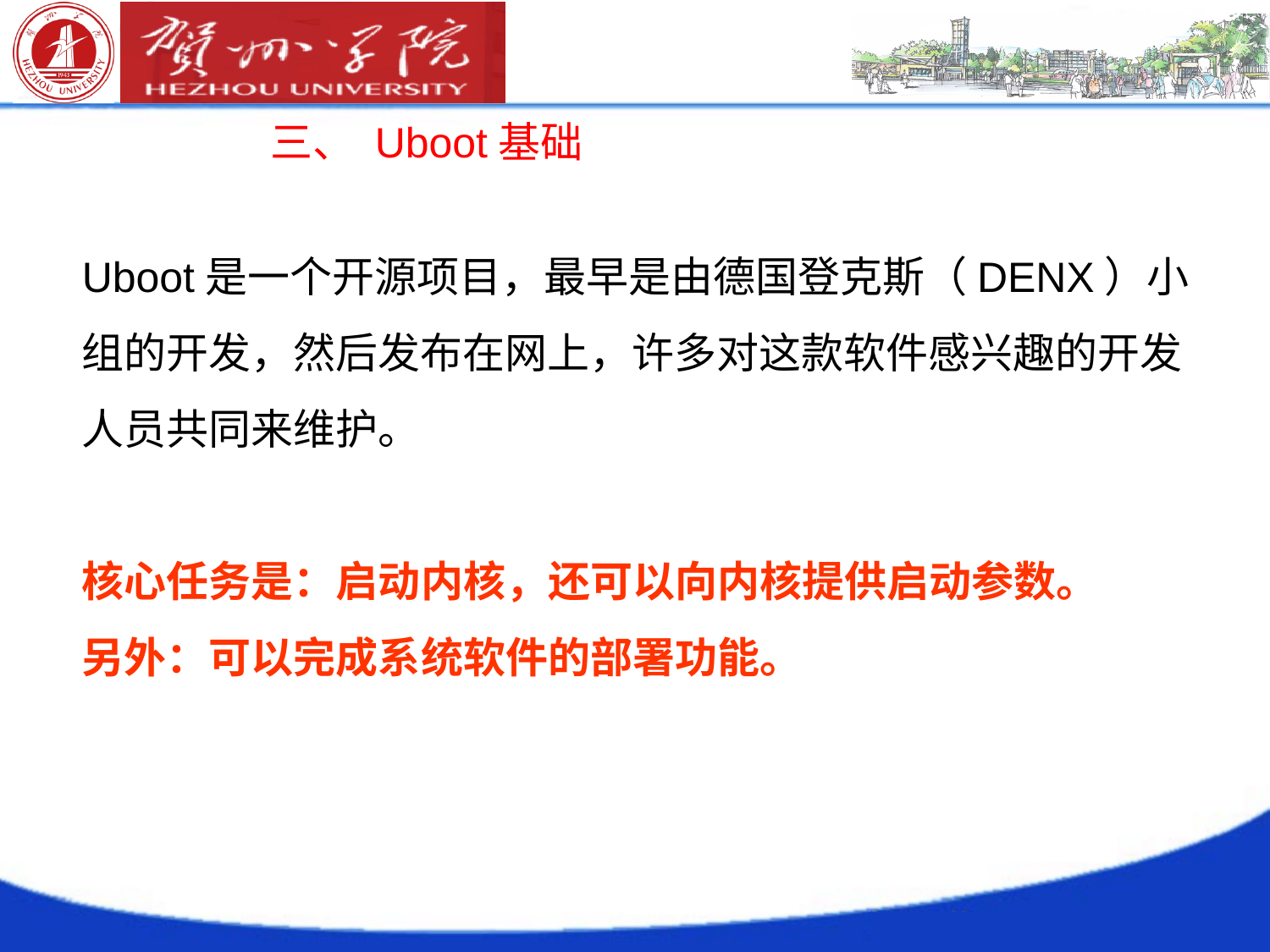

三、 Uboot基础
Uboot是一个开源项目，最早是由德国登克斯（DENX）小组的开发，然后发布在网上，许多对这款软件感兴趣的开发人员共同来维护。

核心任务是：启动内核，还可以向内核提供启动参数。
另外：可以完成系统软件的部署功能。